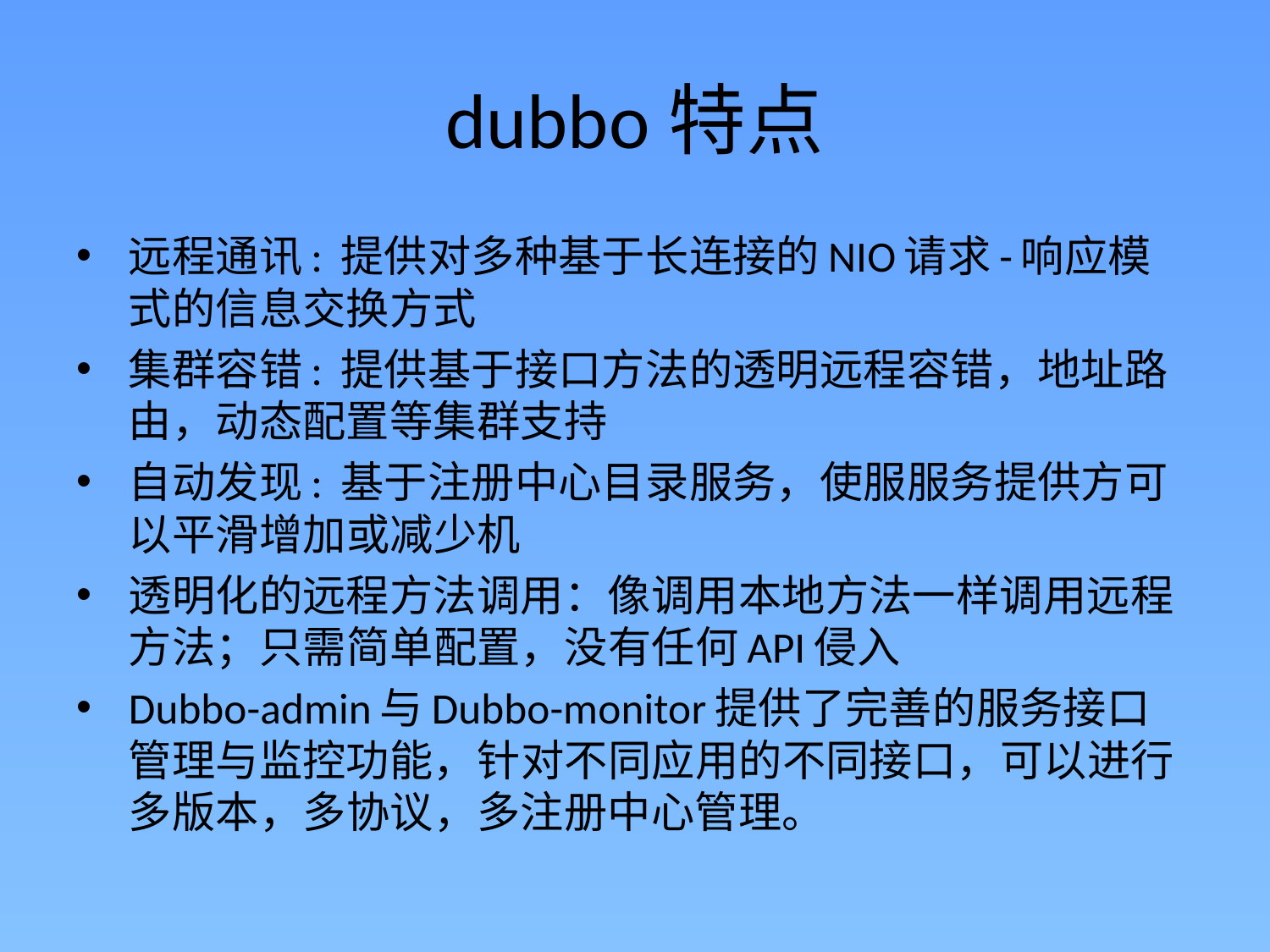

# dubbo特点
远程通讯: 提供对多种基于长连接的NIO请求-响应模式的信息交换方式
集群容错: 提供基于接口方法的透明远程容错，地址路由，动态配置等集群支持
自动发现: 基于注册中心目录服务，使服服务提供方可以平滑增加或减少机
透明化的远程方法调用：像调用本地方法一样调用远程方法；只需简单配置，没有任何API侵入
Dubbo-admin与Dubbo-monitor提供了完善的服务接口管理与监控功能，针对不同应用的不同接口，可以进行多版本，多协议，多注册中心管理。